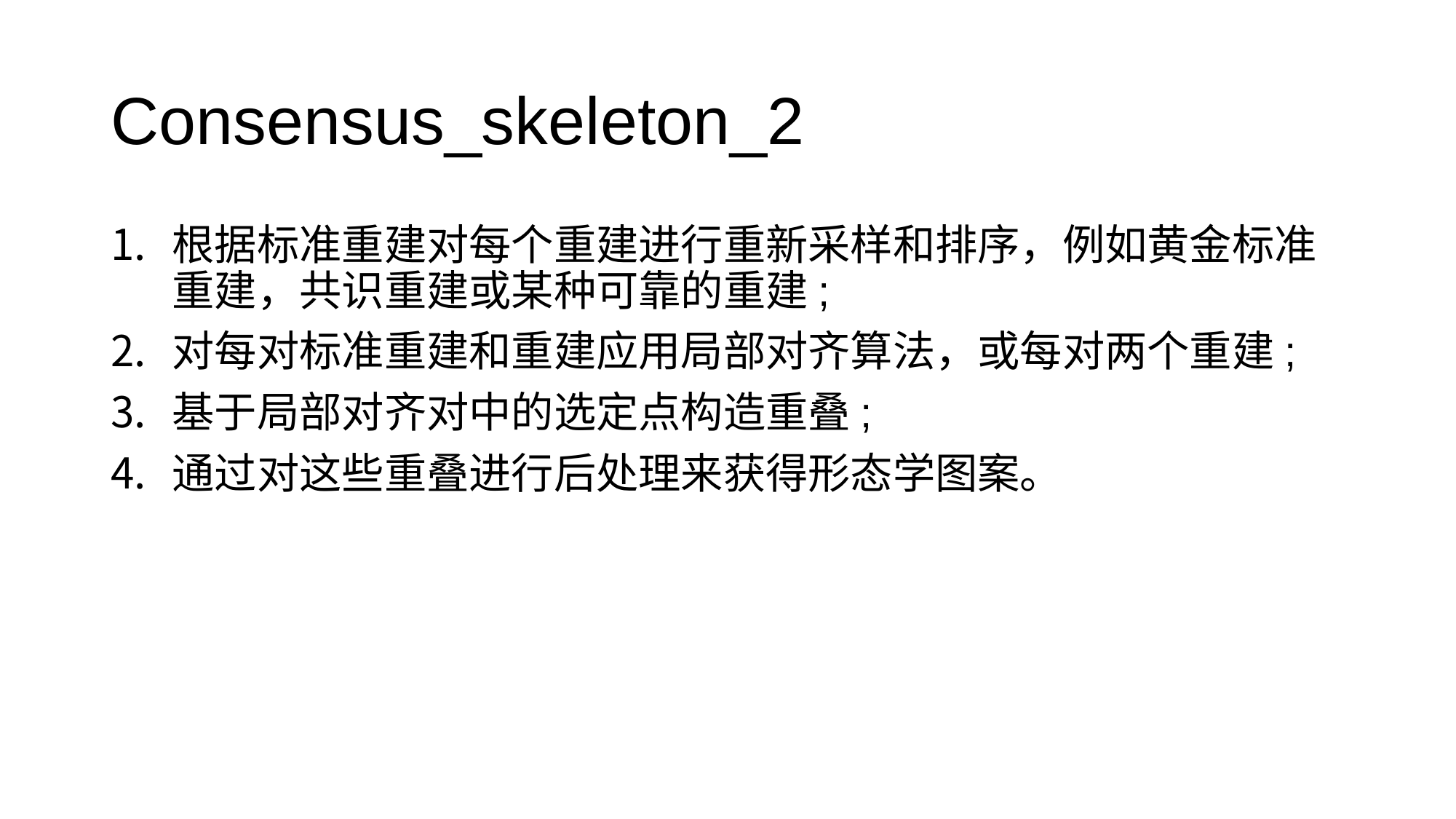

# Consensus_skeleton_2
根据标准重建对每个重建进行重新采样和排序，例如黄金标准重建，共识重建或某种可靠的重建;
对每对标准重建和重建应用局部对齐算法，或每对两个重建;
基于局部对齐对中的选定点构造重叠;
通过对这些重叠进行后处理来获得形态学图案。